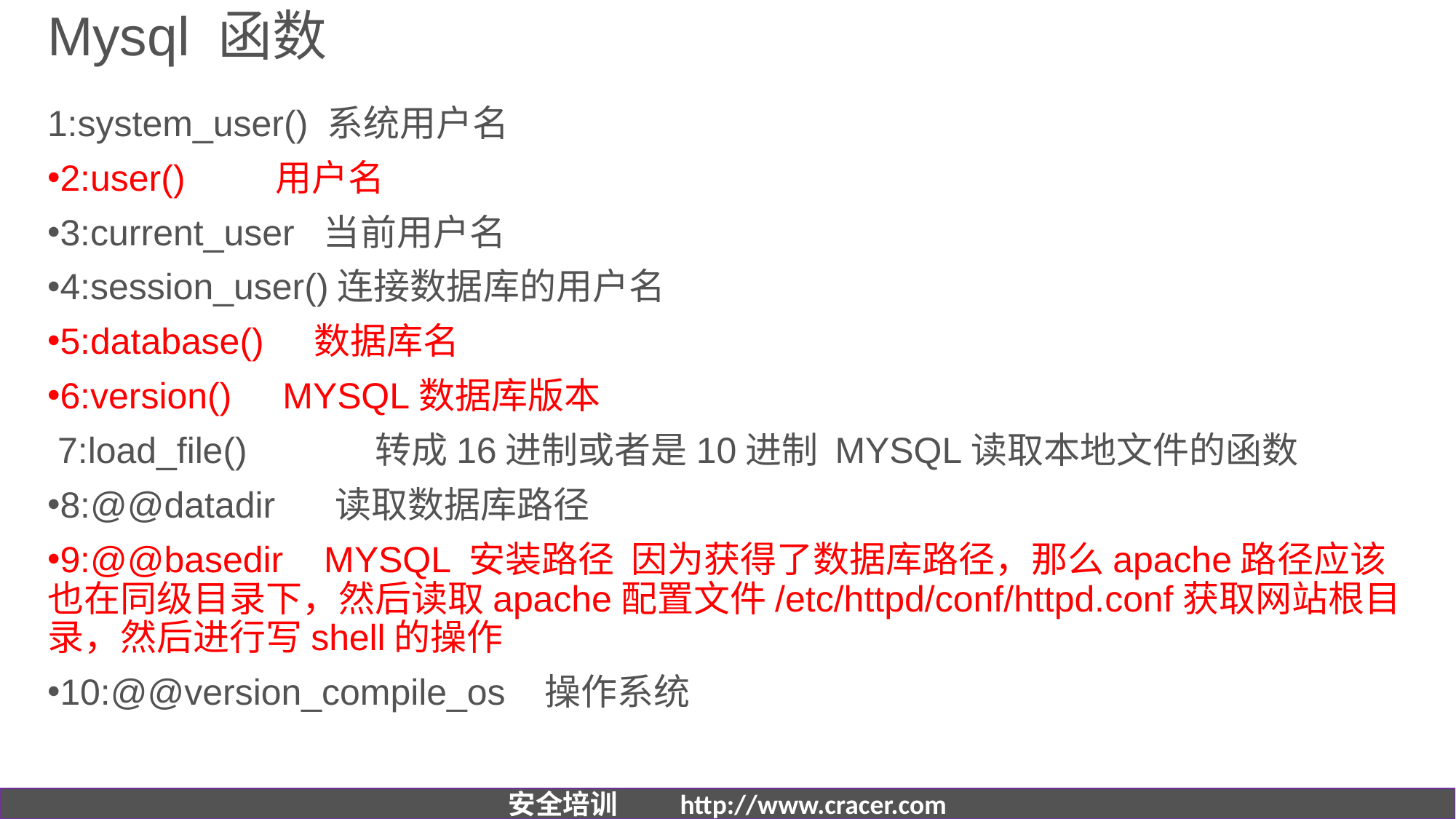

# Mysql 函数
1:system_user() 系统用户名
2:user()        用户名
3:current_user  当前用户名
4:session_user()连接数据库的用户名
5:database()    数据库名
6:version()     MYSQL数据库版本
 7:load_file()  	转成16进制或者是10进制 MYSQL读取本地文件的函数
8:@@datadir     读取数据库路径
9:@@basedir    MYSQL 安装路径  因为获得了数据库路径，那么apache路径应该也在同级目录下，然后读取apache配置文件/etc/httpd/conf/httpd.conf获取网站根目录，然后进行写shell的操作
10:@@version_compile_os   操作系统